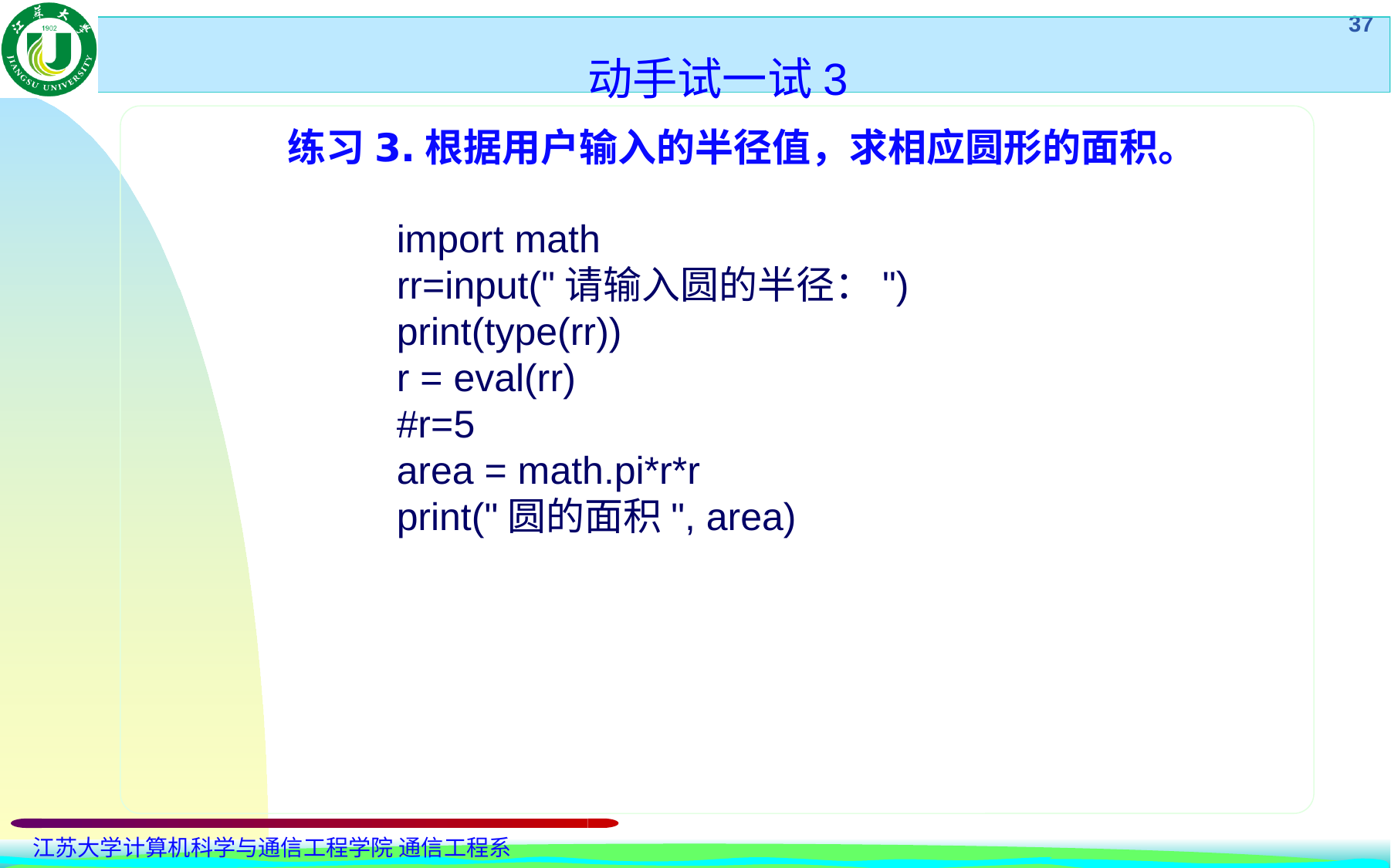

动手试一试3
练习3.根据用户输入的半径值，求相应圆形的面积。
import math
rr=input("请输入圆的半径：")
print(type(rr))
r = eval(rr)
#r=5
area = math.pi*r*r
print("圆的面积", area)